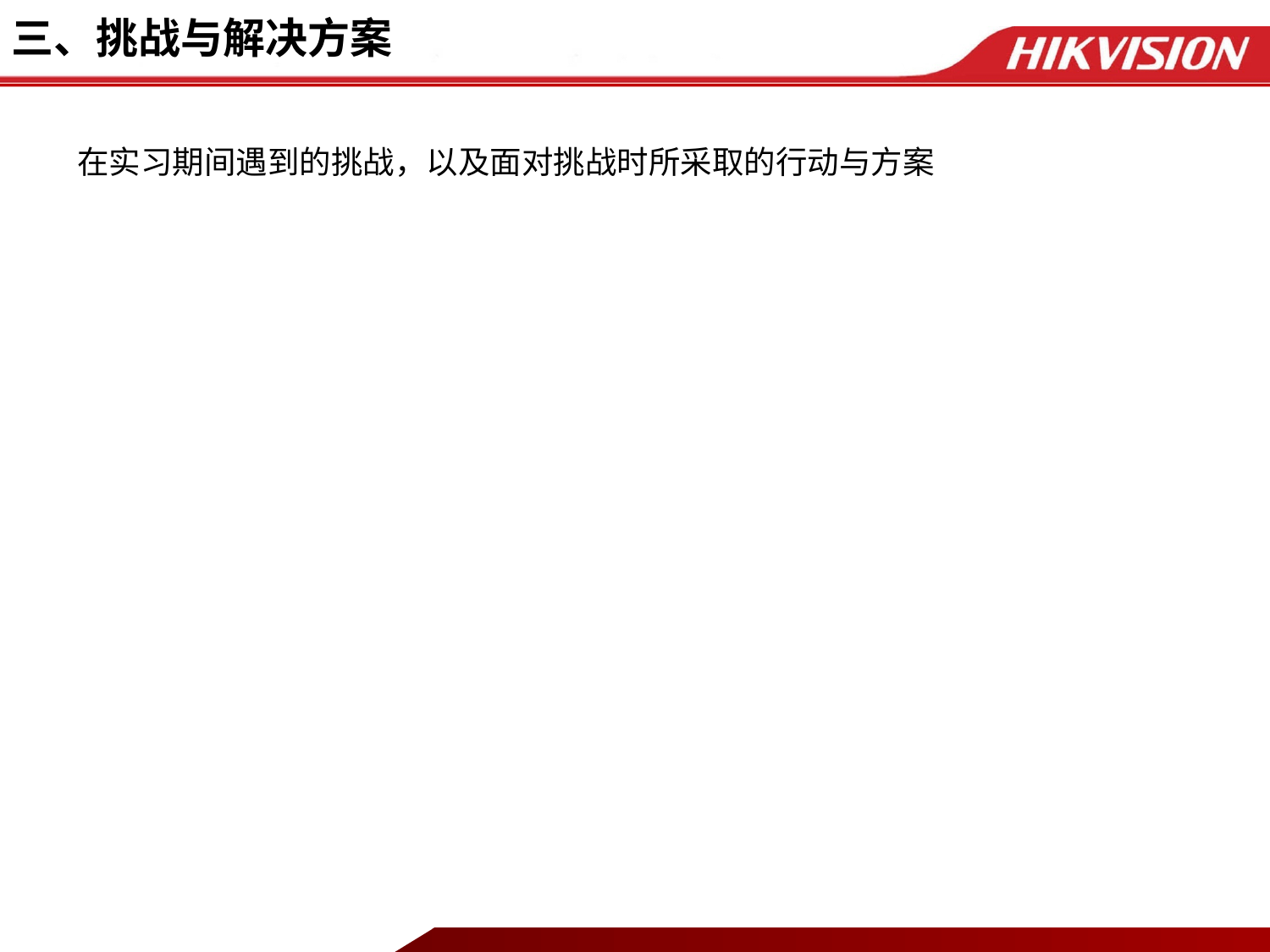

# 三、挑战与解决方案
在实习期间遇到的挑战，以及面对挑战时所采取的行动与方案